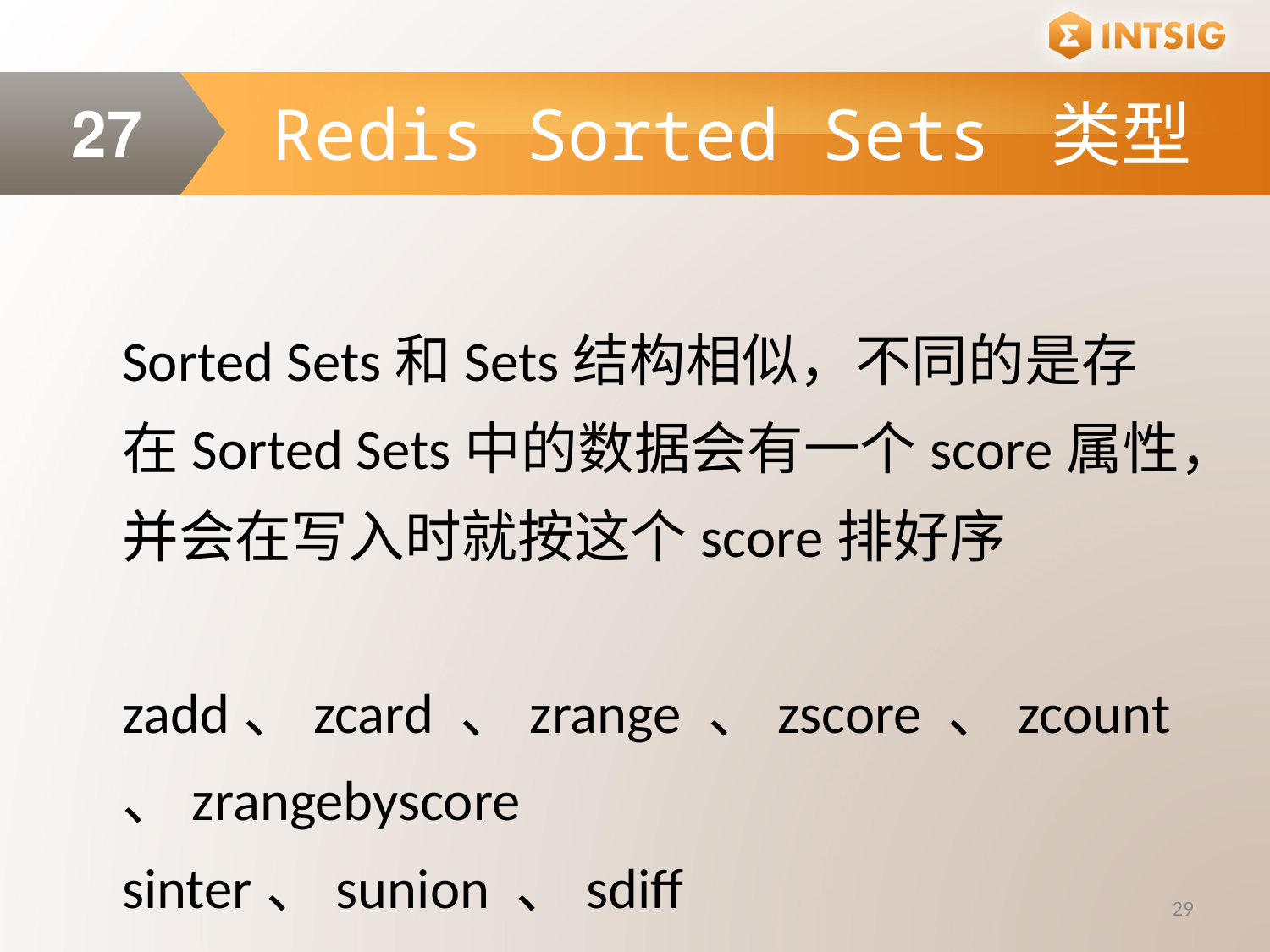

Redis Sorted Sets 类型
27
Sorted Sets和Sets结构相似，不同的是存在Sorted Sets中的数据会有一个score属性，并会在写入时就按这个score排好序

zadd、zcard 、zrange 、zscore 、zcount 、zrangebyscore
sinter、sunion 、sdiff
29